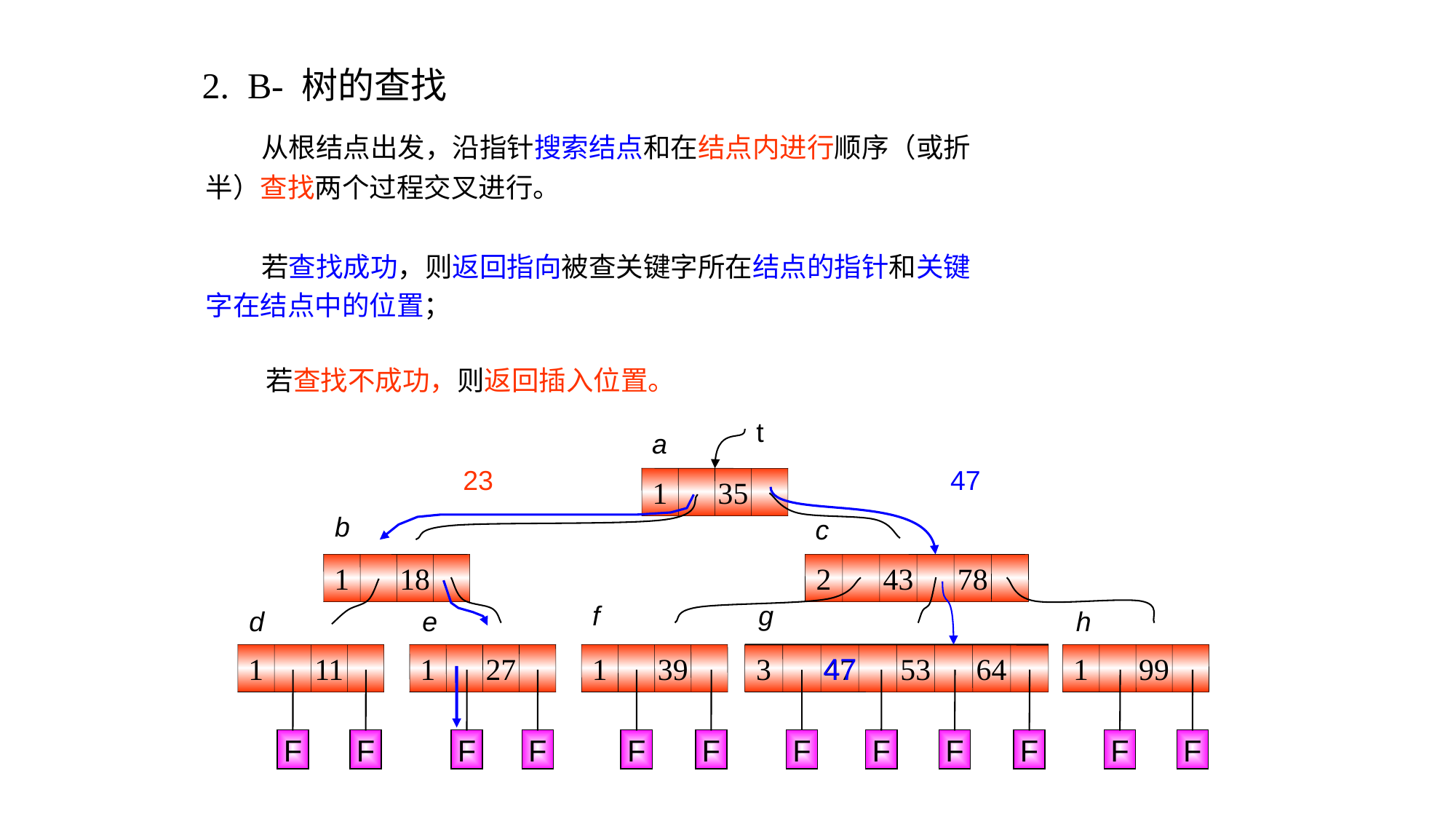

2.  B- 树的查找
        从根结点出发，沿指针搜索结点和在结点内进行顺序（或折
半）查找两个过程交叉进行。
        若查找成功，则返回指向被查关键字所在结点的指针和关键
字在结点中的位置；
        若查找不成功，则返回插入位置。
t
a
1

35

b
c

1

18

2

43

78

f
g
d
e
h

1

11

1

27

1

39

3

47

53

64

1

99

F
F
F
F
F
F
F
F
F
F
F
F
23
47

47